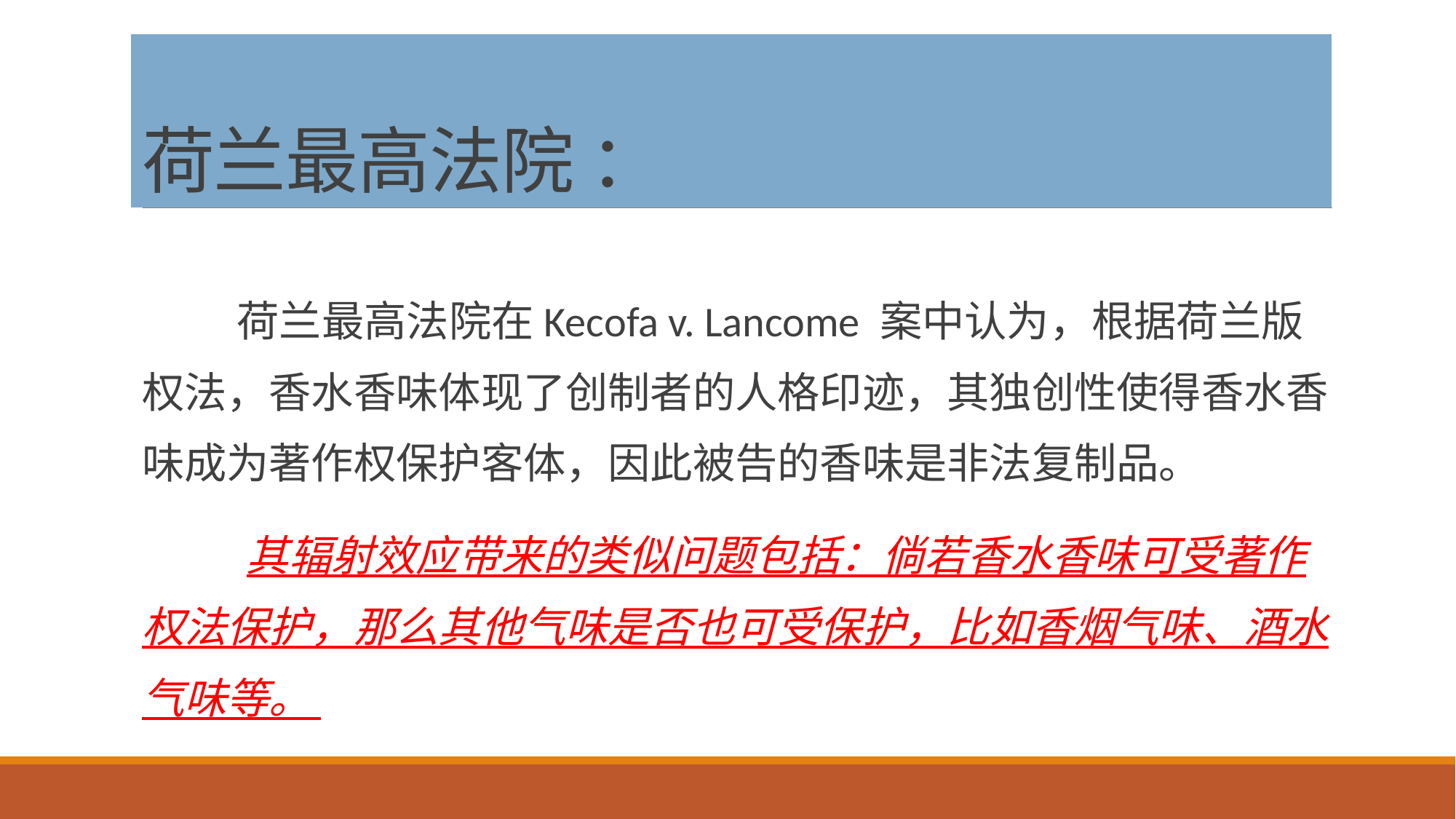

# 荷兰最高法院 ：
         荷兰最高法院在Kecofa v. Lancome 案中认为，根据荷兰版权法，香水香味体现了创制者的人格印迹，其独创性使得香水香味成为著作权保护客体，因此被告的香味是非法复制品。
          其辐射效应带来的类似问题包括：倘若香水香味可受著作权法保护，那么其他气味是否也可受保护，比如香烟气味、酒水气味等。